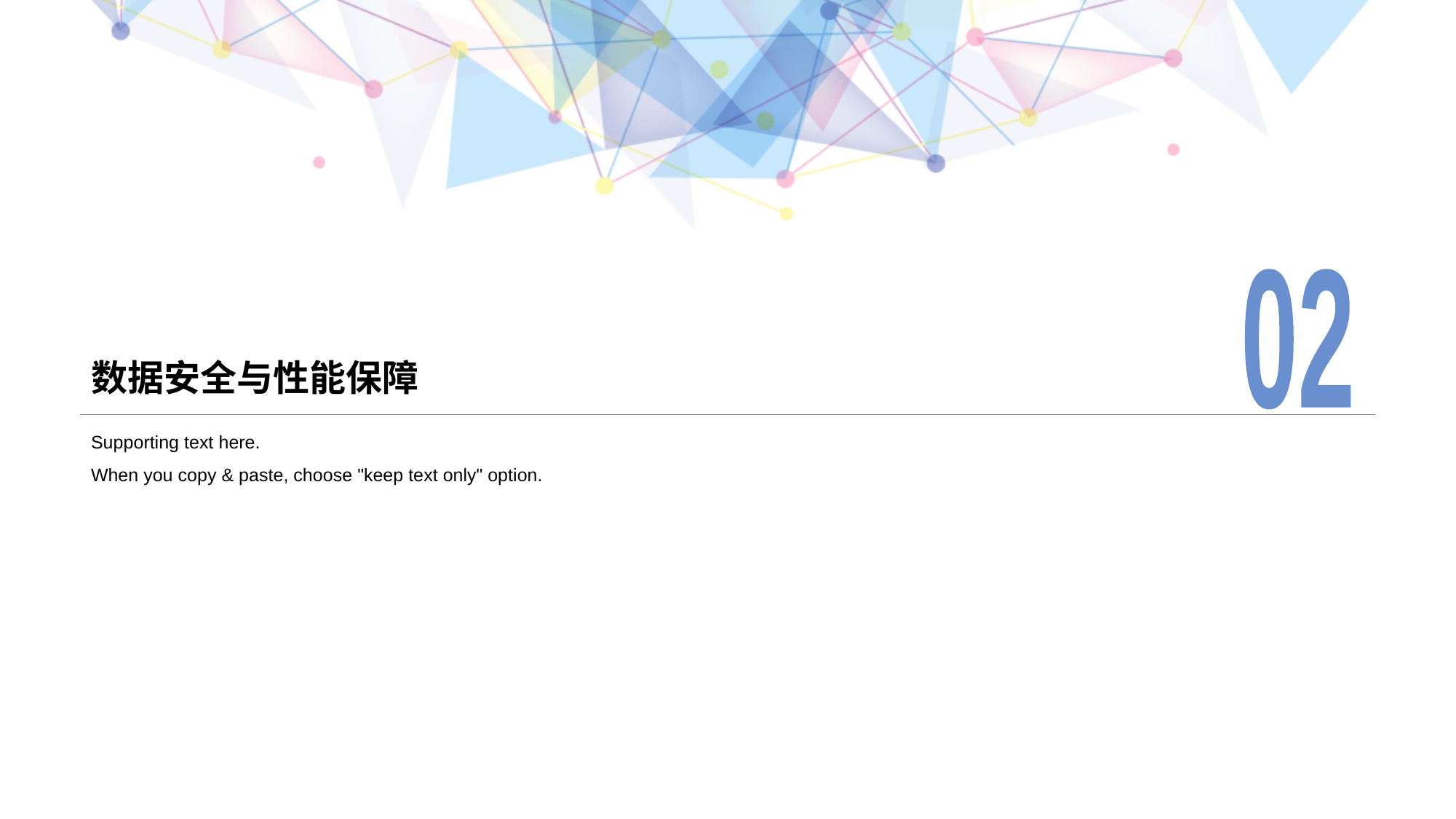

02
# 数据安全与性能保障
Supporting text here.
When you copy & paste, choose "keep text only" option.